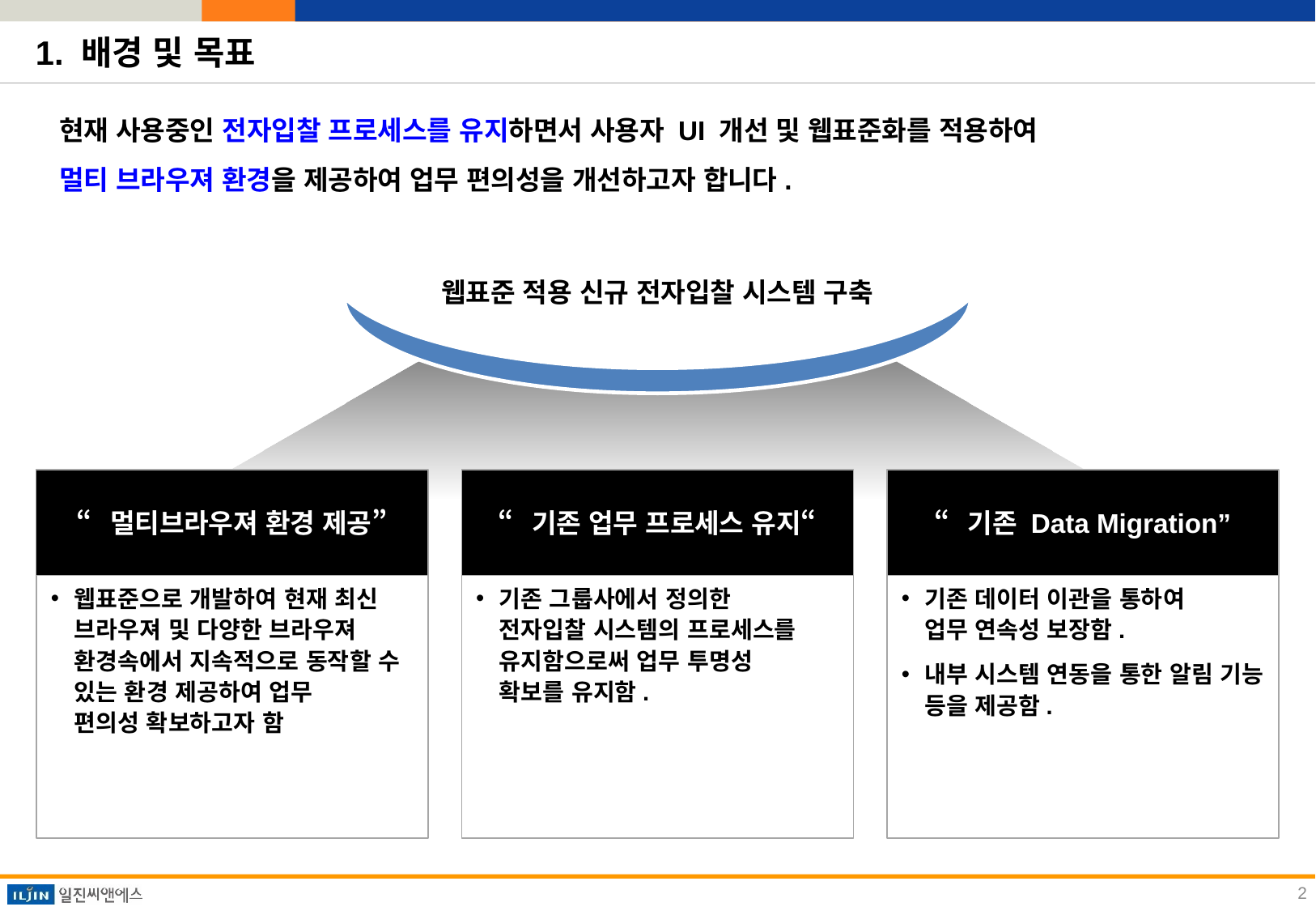

1. 배경 및 목표
현재 사용중인 전자입찰 프로세스를 유지하면서 사용자 UI 개선 및 웹표준화를 적용하여
멀티 브라우져 환경을 제공하여 업무 편의성을 개선하고자 합니다.
웹표준 적용 신규 전자입찰 시스템 구축

“멀티브라우져 환경 제공”
“기존 업무 프로세스 유지“
“기존 Data Migration”
웹표준으로 개발하여 현재 최신 브라우져 및 다양한 브라우져 환경속에서 지속적으로 동작할 수 있는 환경 제공하여 업무
편의성 확보하고자 함

기존 그룹사에서 정의한
전자입찰 시스템의 프로세스를
유지함으로써 업무 투명성
확보를 유지함.
기존 데이터 이관을 통하여
업무 연속성 보장함.
내부 시스템 연동을 통한 알림 기능 등을 제공함.